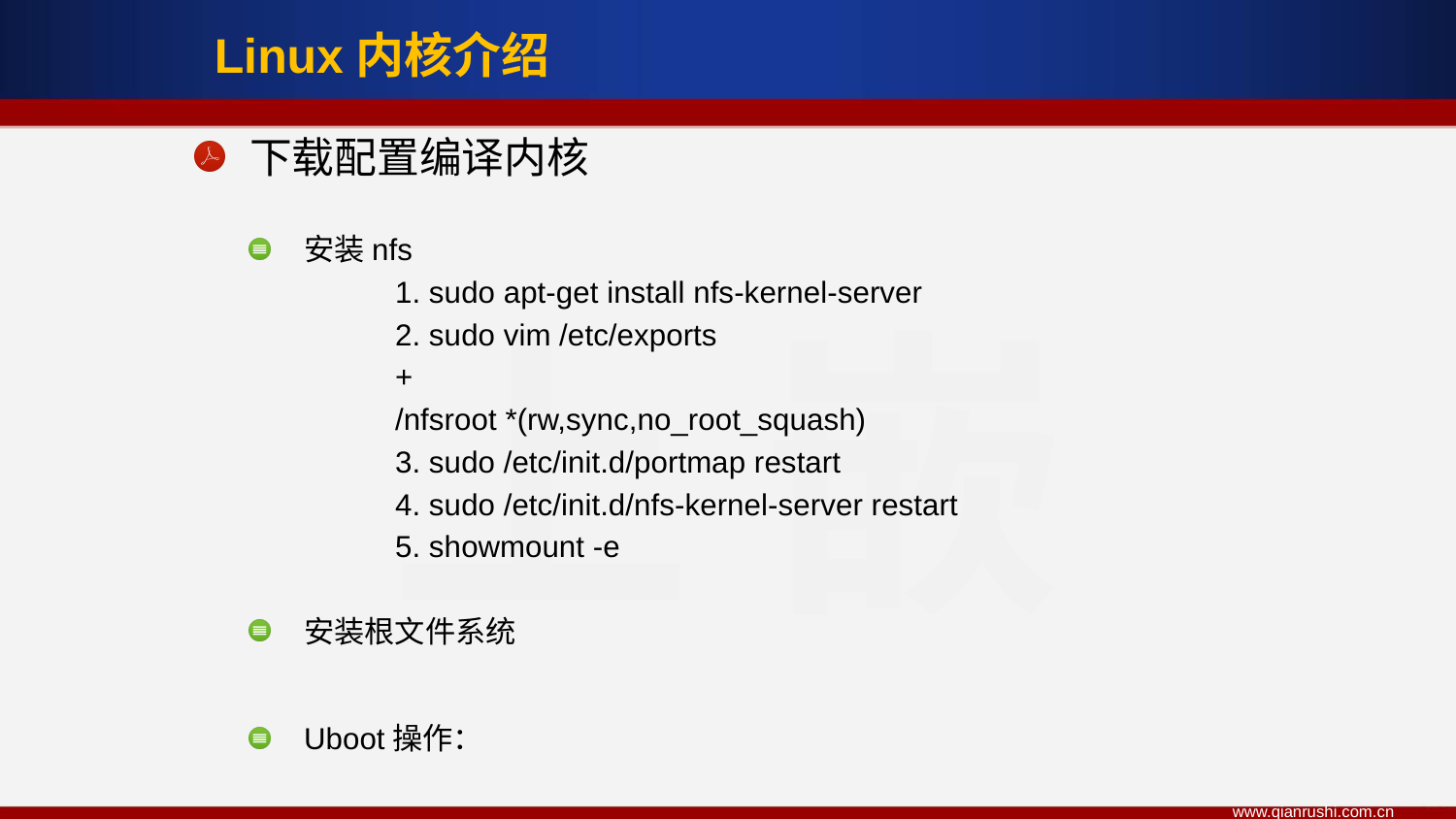

Linux内核介绍
下载配置编译内核

安装nfs
	1. sudo apt-get install nfs-kernel-server
	2. sudo vim /etc/exports
    	+
    	/nfsroot *(rw,sync,no_root_squash)
	3. sudo /etc/init.d/portmap restart
	4. sudo /etc/init.d/nfs-kernel-server restart
	5. showmount -e

安装根文件系统

Uboot操作：